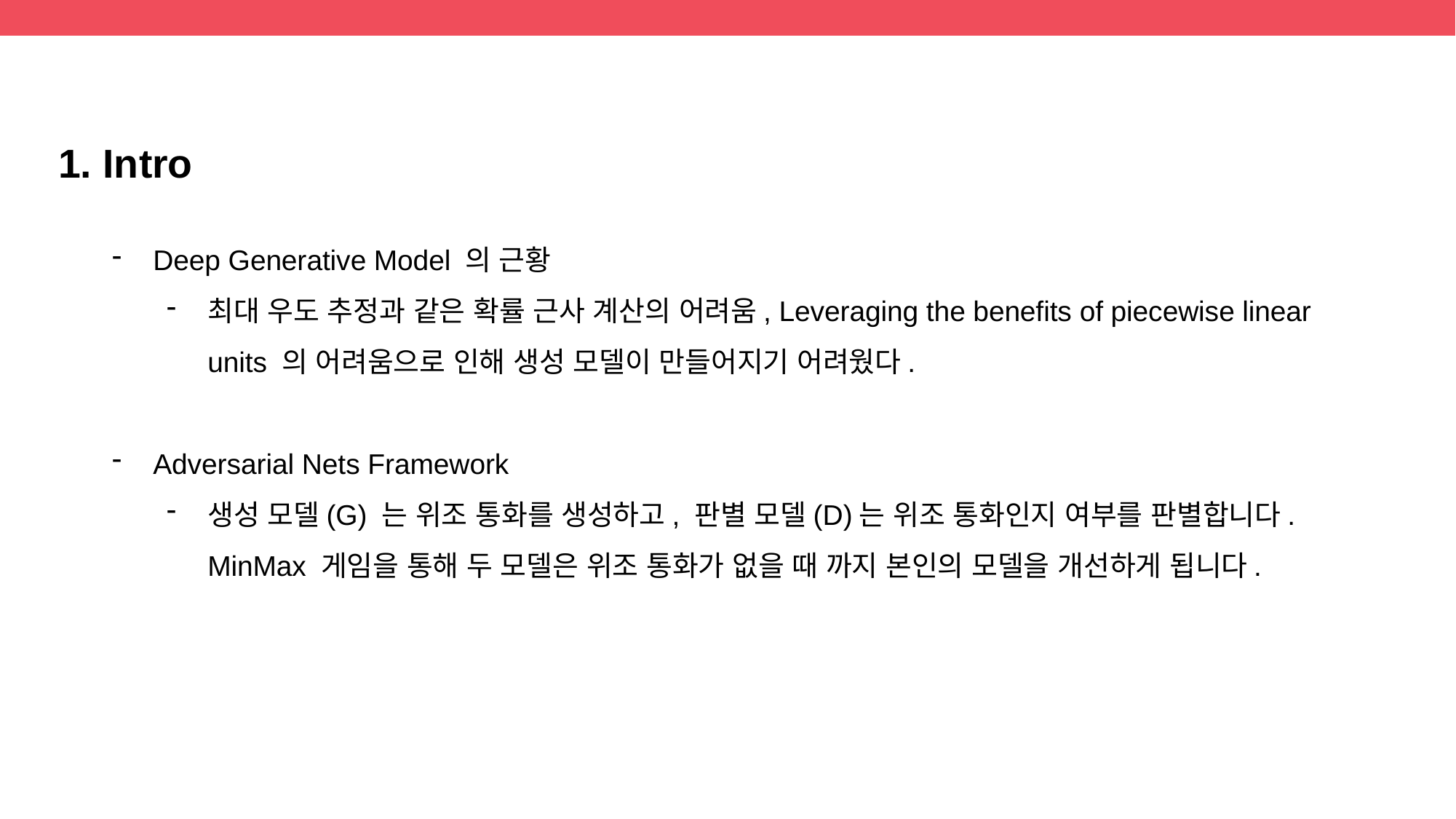

1. Intro
Deep Generative Model 의 근황
최대 우도 추정과 같은 확률 근사 계산의 어려움, Leveraging the benefits of piecewise linear units 의 어려움으로 인해 생성 모델이 만들어지기 어려웠다.

Adversarial Nets Framework
생성 모델(G) 는 위조 통화를 생성하고, 판별 모델(D)는 위조 통화인지 여부를 판별합니다. MinMax 게임을 통해 두 모델은 위조 통화가 없을 때 까지 본인의 모델을 개선하게 됩니다.